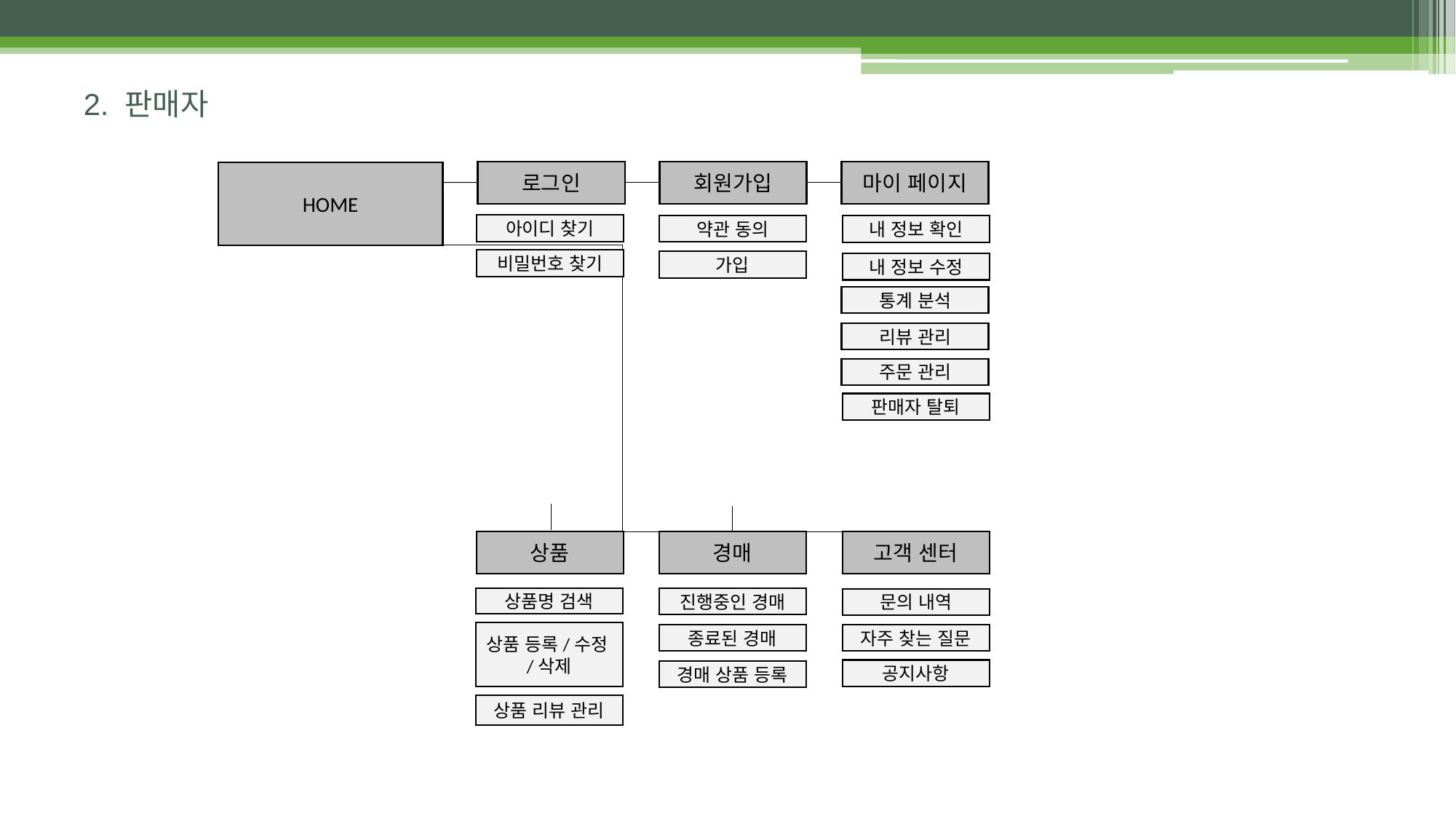

# 2. 판매자
로그인
회원가입
약관 동의
가입
마이 페이지
통계 분석
리뷰 관리
판매자 탈퇴
주문 관리
HOME
아이디 찾기
내 정보 확인
비밀번호 찾기
내 정보 수정
상품
상품 리뷰 관리
상품 등록/수정/삭제
상품명 검색
경매
진행중인 경매
종료된 경매
경매 상품 등록
고객 센터
문의 내역
자주 찾는 질문
공지사항